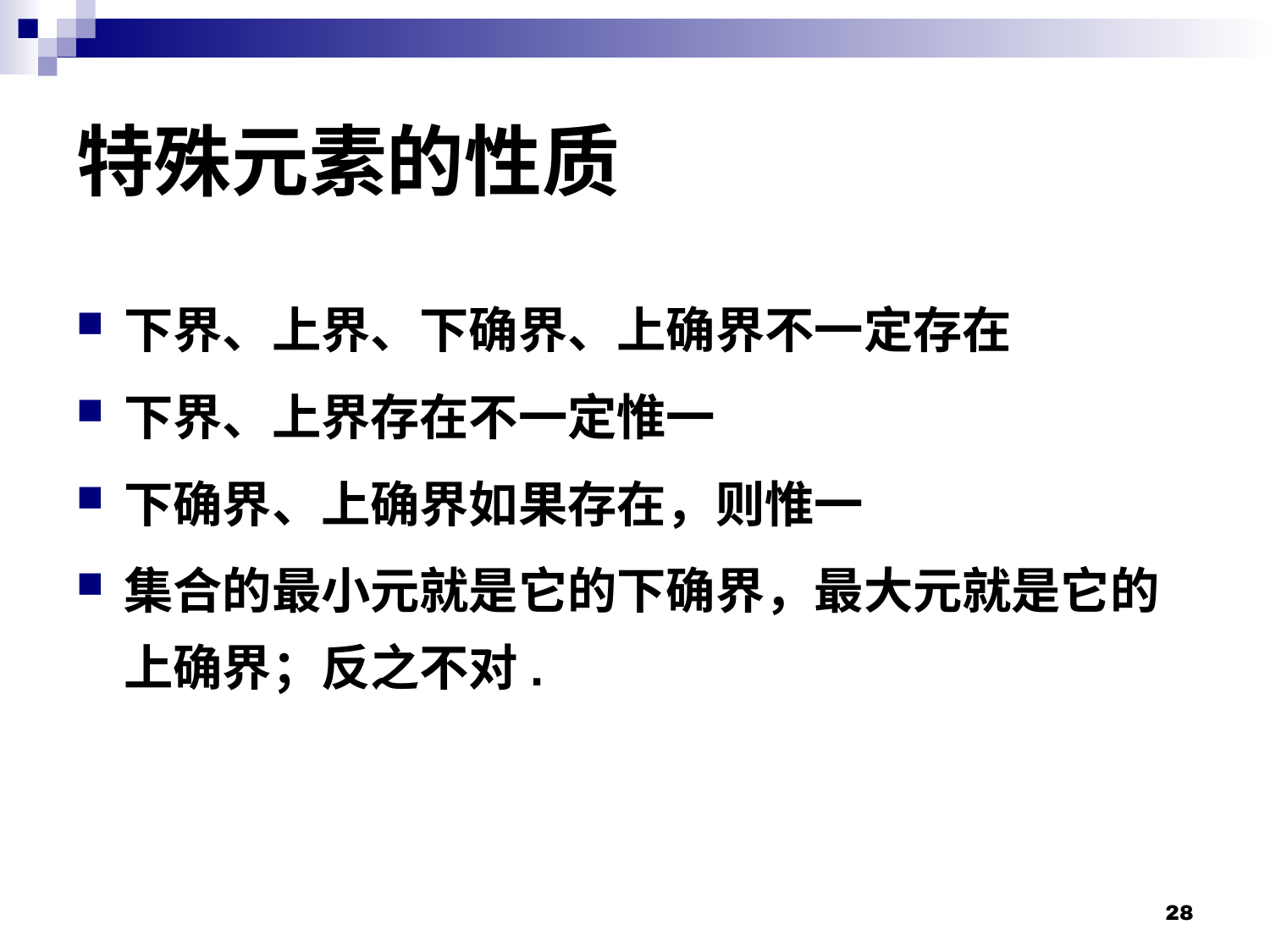

# 特殊元素的性质
下界、上界、下确界、上确界不一定存在
下界、上界存在不一定惟一
下确界、上确界如果存在，则惟一
集合的最小元就是它的下确界，最大元就是它的上确界；反之不对.

28